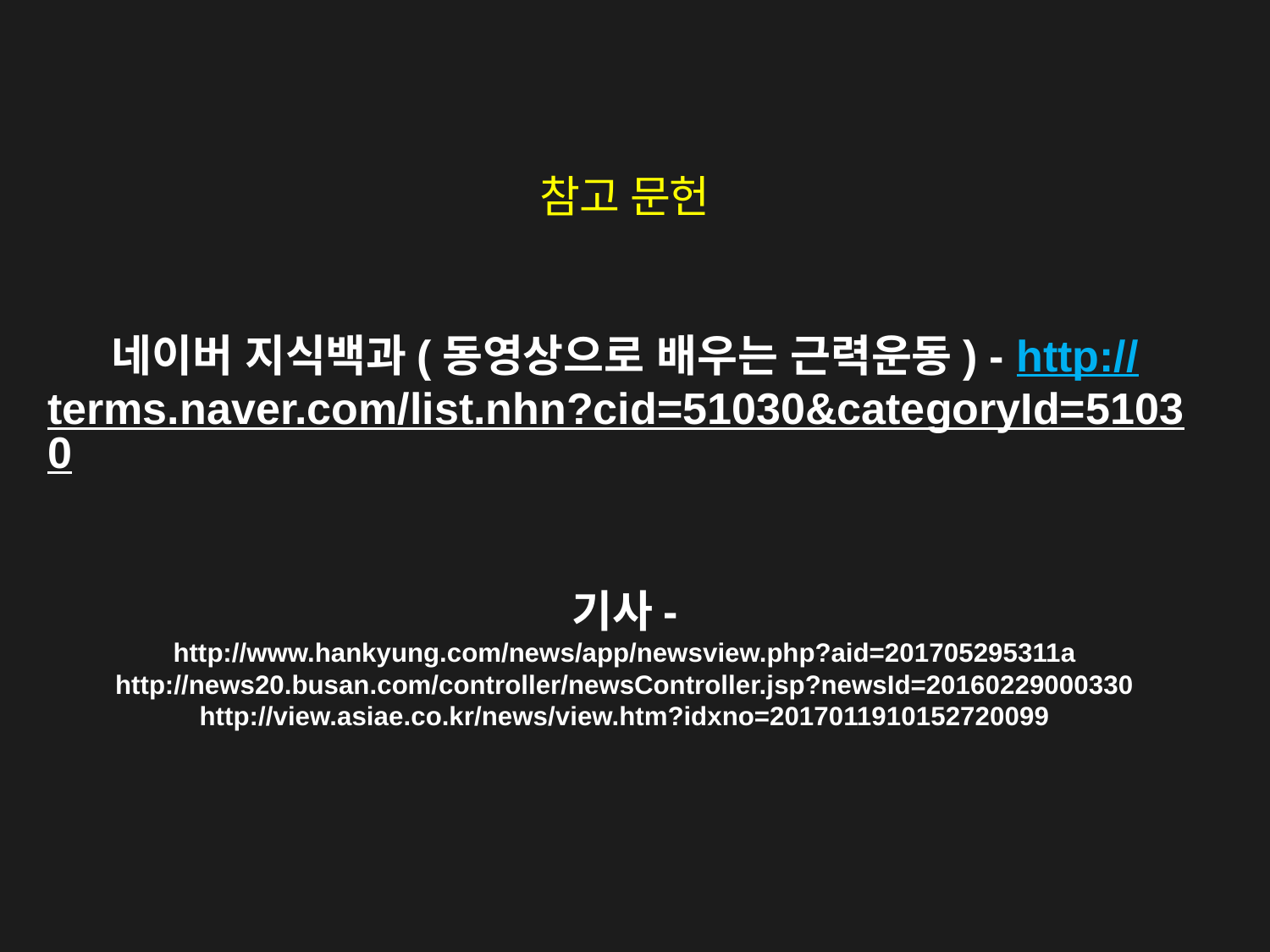

# 참고 문헌 네이버 지식백과(동영상으로 배우는 근력운동) - http://terms.naver.com/list.nhn?cid=51030&categoryId=51030 기사- http://www.hankyung.com/news/app/newsview.php?aid=201705295311a http://news20.busan.com/controller/newsController.jsp?newsId=20160229000330 http://view.asiae.co.kr/news/view.htm?idxno=2017011910152720099